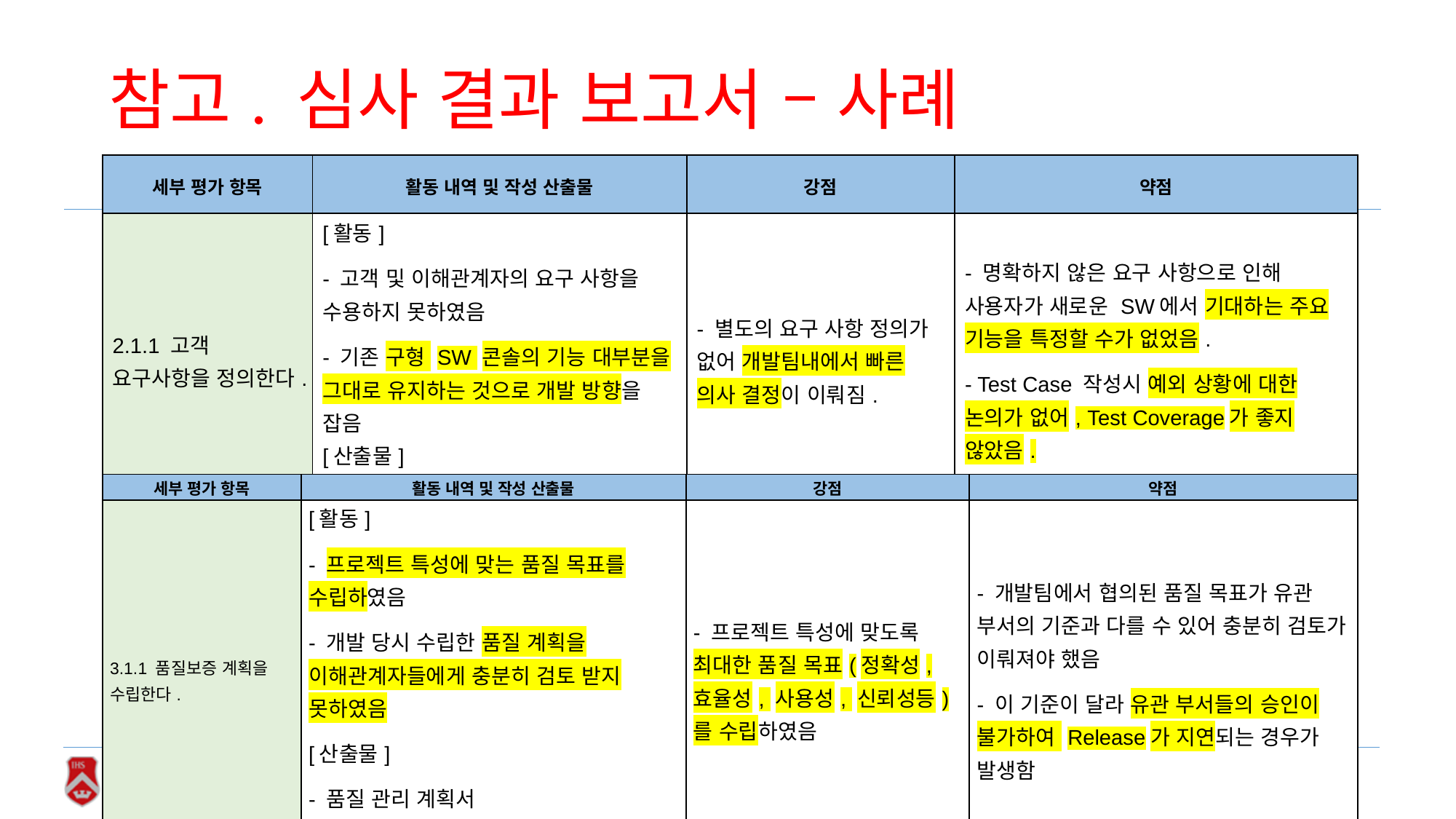

참고. 심사 결과 보고서 – 사례
| 세부 평가 항목 | 활동 내역 및 작성 산출물 | 강점 | 약점 |
| --- | --- | --- | --- |
| 2.1.1 고객 요구사항을 정의한다. | [활동] - 고객 및 이해관계자의 요구 사항을 수용하지 못하였음 - 기존 구형 SW 콘솔의 기능 대부분을 그대로 유지하는 것으로 개발 방향을 잡음 [산출물] - 관련 산출물 없음 | - 별도의 요구 사항 정의가 없어 개발팀내에서 빠른 의사 결정이 이뤄짐. | - 명확하지 않은 요구 사항으로 인해 사용자가 새로운 SW에서 기대하는 주요 기능을 특정할 수가 없었음. - Test Case 작성시 예외 상황에 대한 논의가 없어, Test Coverage가 좋지 않았음. |
| 세부 평가 항목 | 활동 내역 및 작성 산출물 | 강점 | 약점 |
| --- | --- | --- | --- |
| 3.1.1 품질보증 계획을 수립한다. | [활동] - 프로젝트 특성에 맞는 품질 목표를 수립하였음 - 개발 당시 수립한 품질 계획을 이해관계자들에게 충분히 검토 받지 못하였음 [산출물] - 품질 관리 계획서 - 테스트 계획서 | - 프로젝트 특성에 맞도록 최대한 품질 목표(정확성, 효율성, 사용성, 신뢰성등)를 수립하였음 | - 개발팀에서 협의된 품질 목표가 유관 부서의 기준과 다를 수 있어 충분히 검토가 이뤄져야 했음 - 이 기준이 달라 유관 부서들의 승인이 불가하여 Release가 지연되는 경우가 발생함 |
8